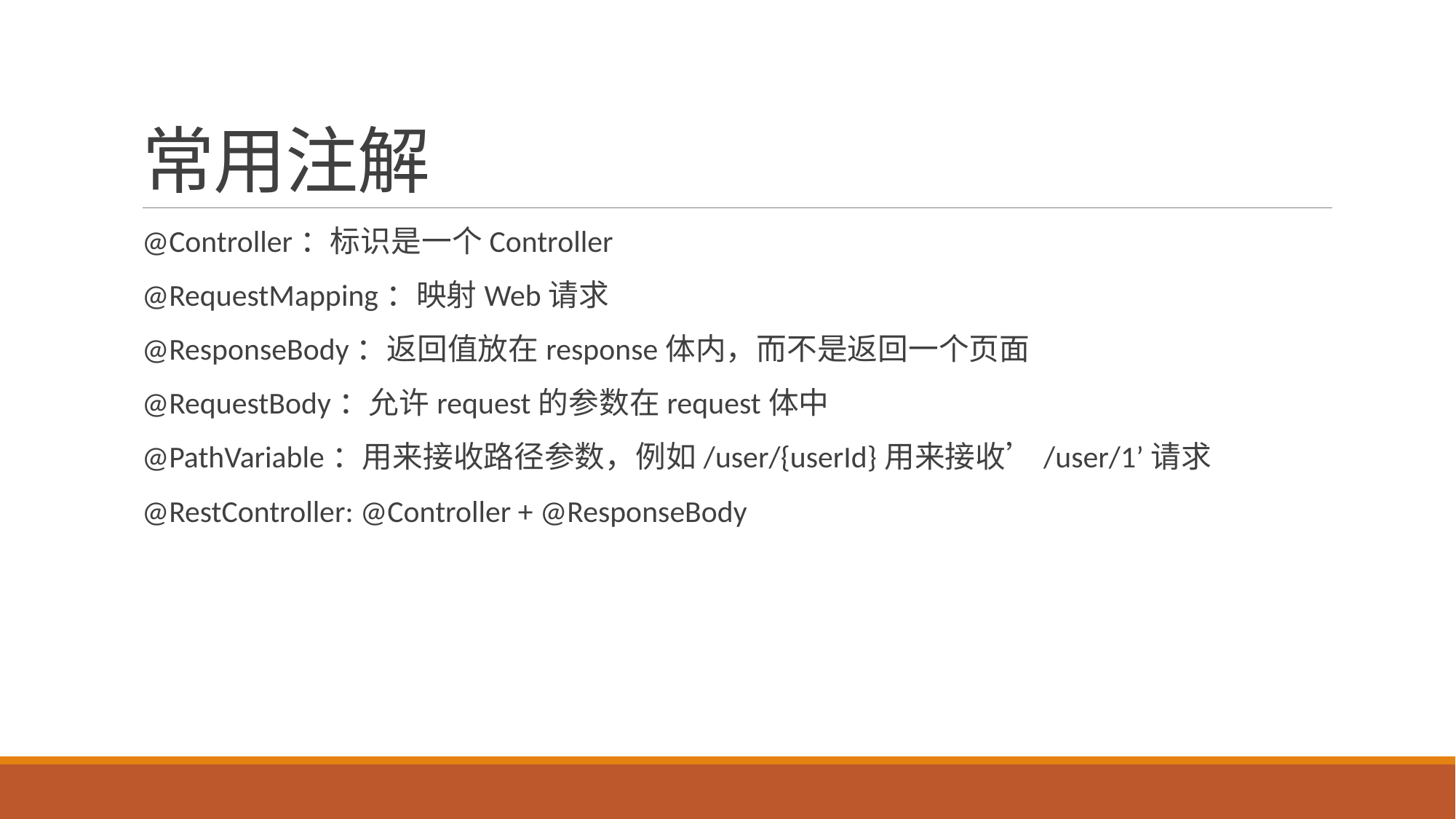

# 常用注解
@Controller：标识是一个Controller
@RequestMapping：映射Web请求
@ResponseBody：返回值放在response体内，而不是返回一个页面
@RequestBody：允许request的参数在request体中
@PathVariable：用来接收路径参数，例如/user/{userId}用来接收’/user/1’请求
@RestController: @Controller + @ResponseBody